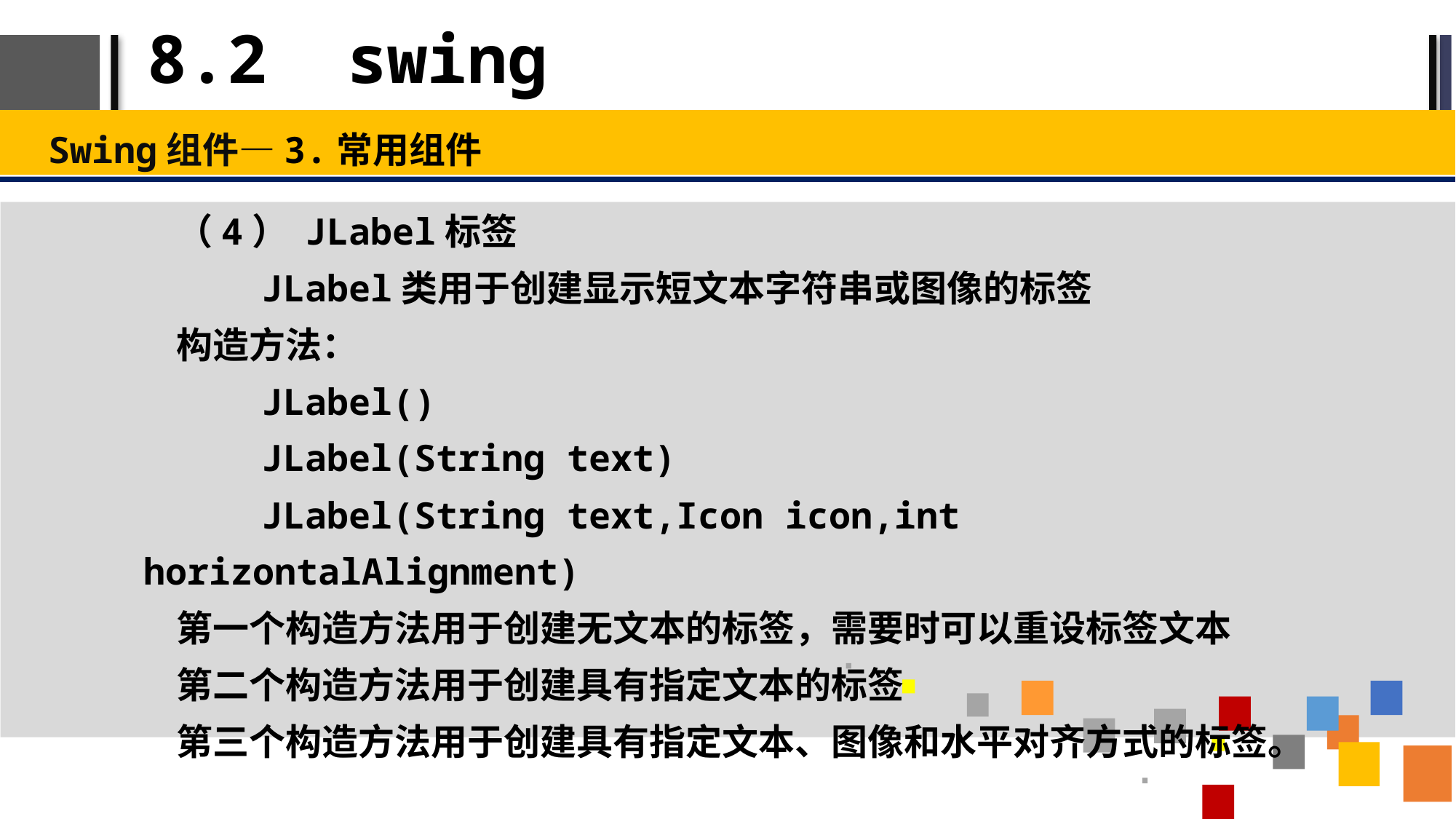

# 8.2  swing

Swing组件—3.常用组件

（4） JLabel标签
JLabel类用于创建显示短文本字符串或图像的标签
构造方法：
JLabel()
JLabel(String text)
JLabel(String text,Icon icon,int horizontalAlignment)
第一个构造方法用于创建无文本的标签，需要时可以重设标签文本
第二个构造方法用于创建具有指定文本的标签
第三个构造方法用于创建具有指定文本、图像和水平对齐方式的标签。